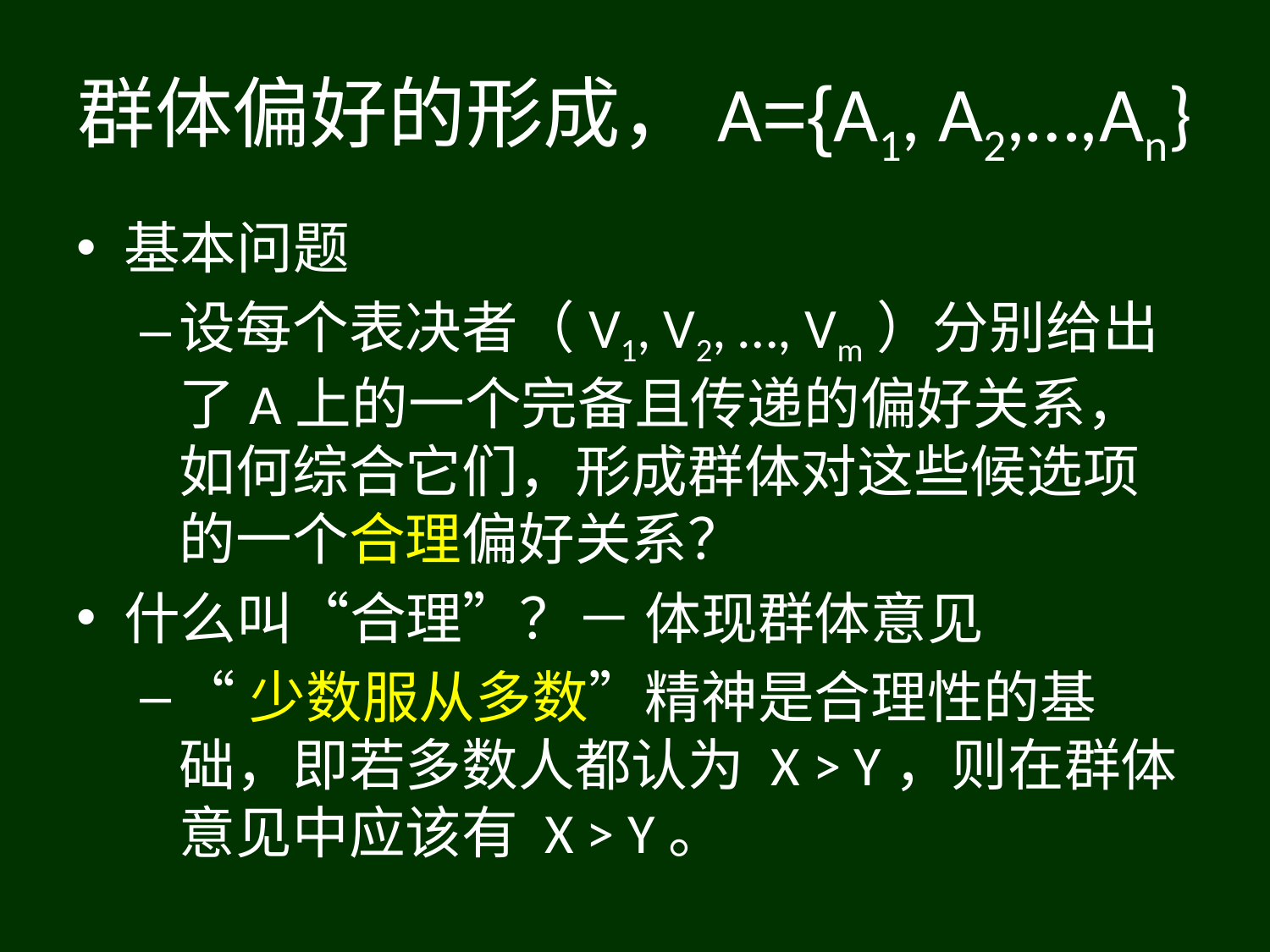

# 群体偏好的形成，A={A1, A2,…,An}
基本问题
设每个表决者（V1, V2, …, Vm）分别给出了A上的一个完备且传递的偏好关系，如何综合它们，形成群体对这些候选项的一个合理偏好关系？
什么叫“合理”？－ 体现群体意见
“少数服从多数”精神是合理性的基础，即若多数人都认为 X > Y，则在群体意见中应该有 X > Y。